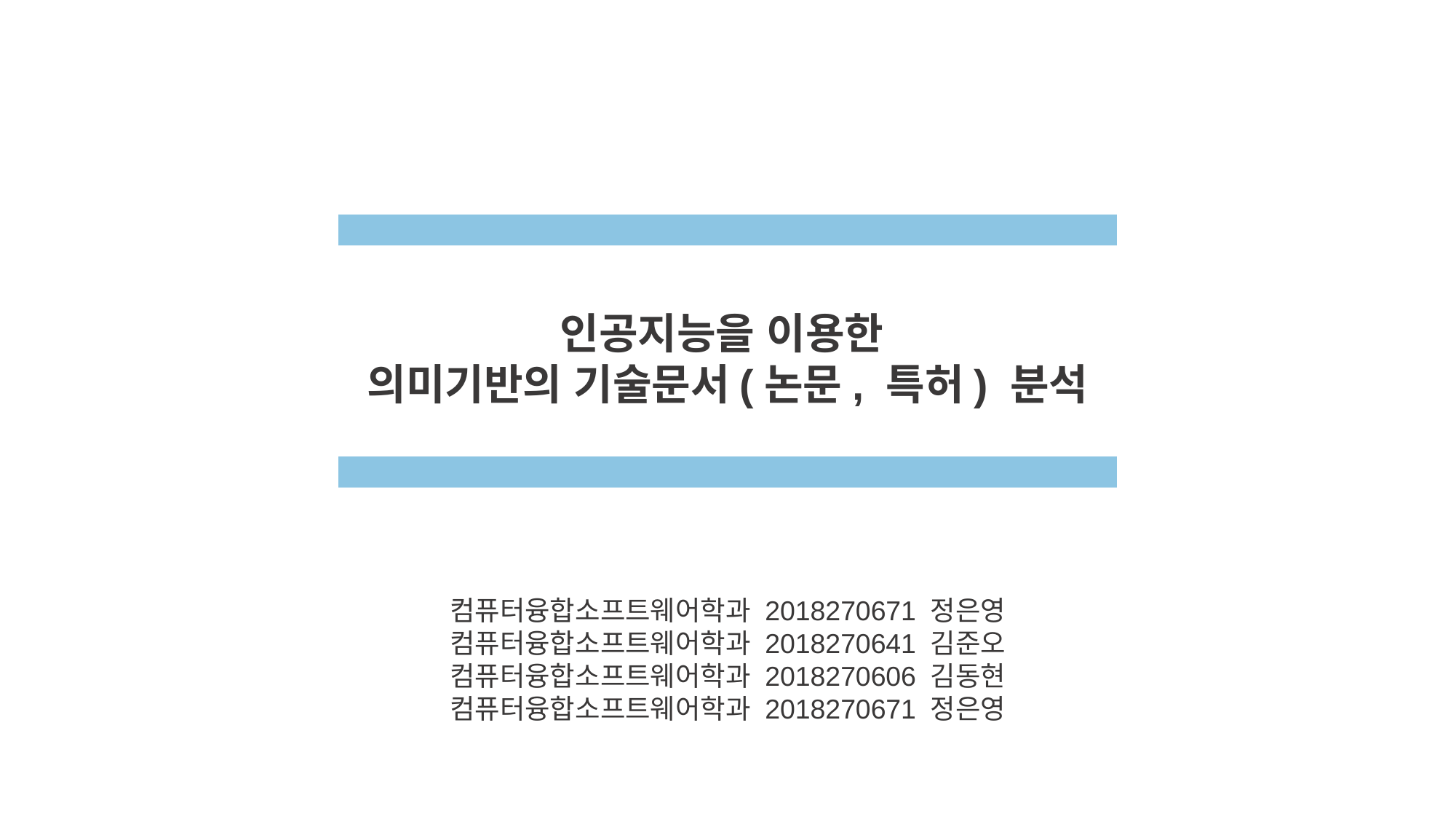

인공지능을 이용한
의미기반의 기술문서(논문, 특허) 분석
Hello, My Summer!

컴퓨터융합소프트웨어학과 2018270671 정은영
컴퓨터융합소프트웨어학과 2018270641 김준오
컴퓨터융합소프트웨어학과 2018270606 김동현
컴퓨터융합소프트웨어학과 2018270671 정은영